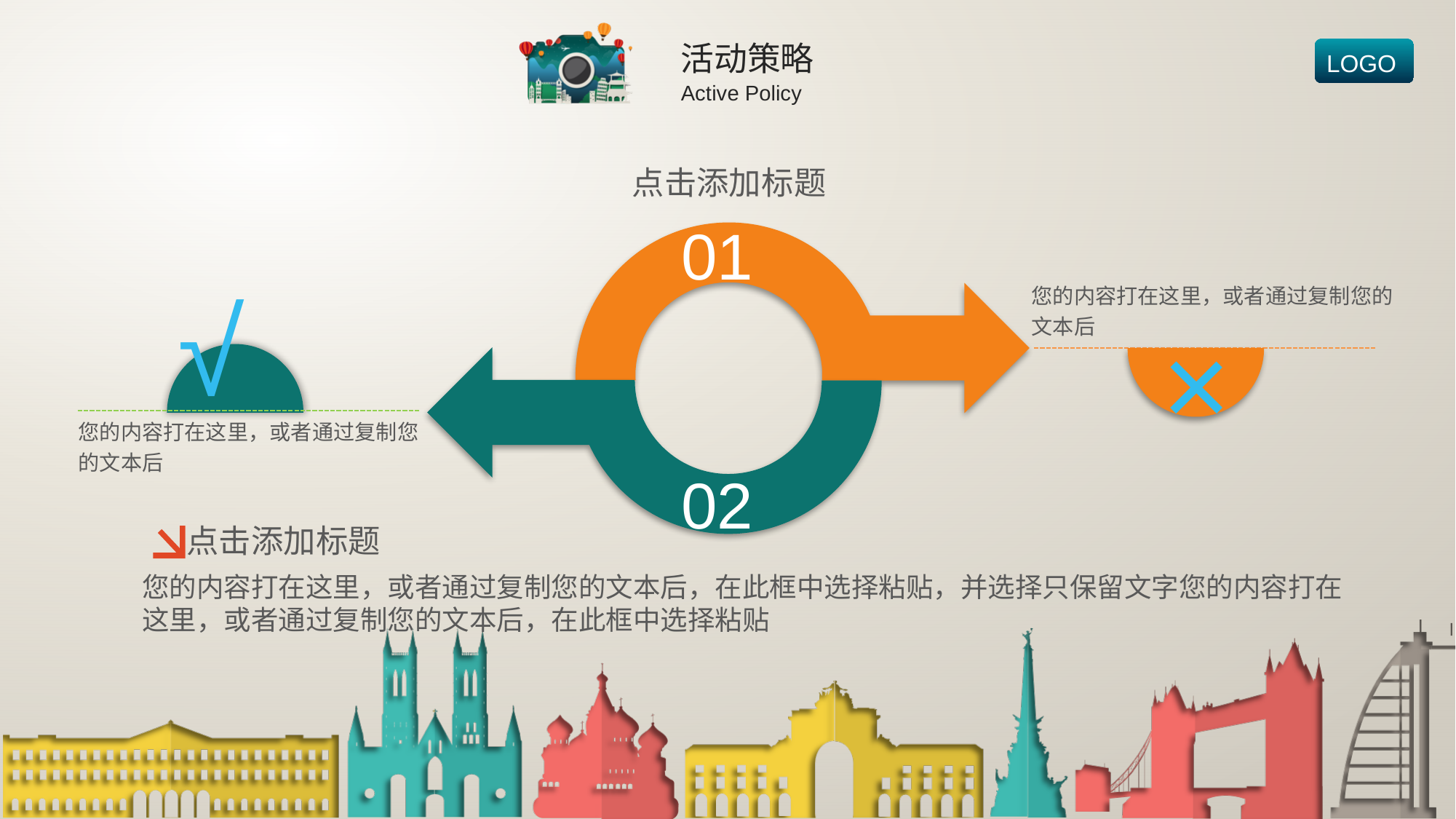

活动策略
Active Policy
点击添加标题
01

√
您的内容打在这里，或者通过复制您的文本后

×

您的内容打在这里，或者通过复制您的文本后

02
点击添加标题

您的内容打在这里，或者通过复制您的文本后，在此框中选择粘贴，并选择只保留文字您的内容打在这里，或者通过复制您的文本后，在此框中选择粘贴